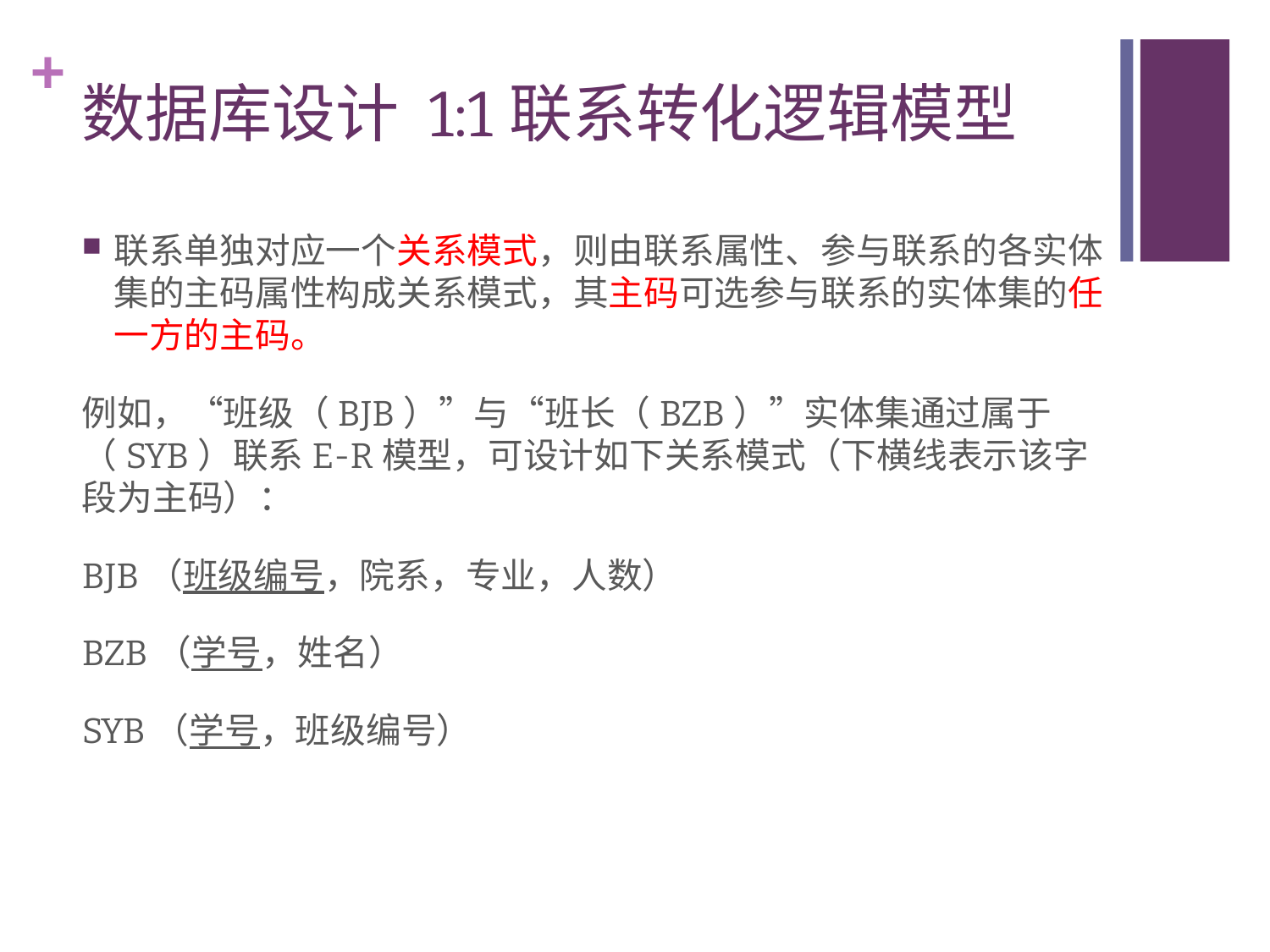

# 数据库设计 1:1联系转化逻辑模型
联系单独对应一个关系模式，则由联系属性、参与联系的各实体集的主码属性构成关系模式，其主码可选参与联系的实体集的任一方的主码。
例如，“班级（BJB）”与“班长（BZB）”实体集通过属于（SYB）联系E-R模型，可设计如下关系模式（下横线表示该字段为主码）：
BJB（班级编号，院系，专业，人数）
BZB（学号，姓名）
SYB（学号，班级编号）